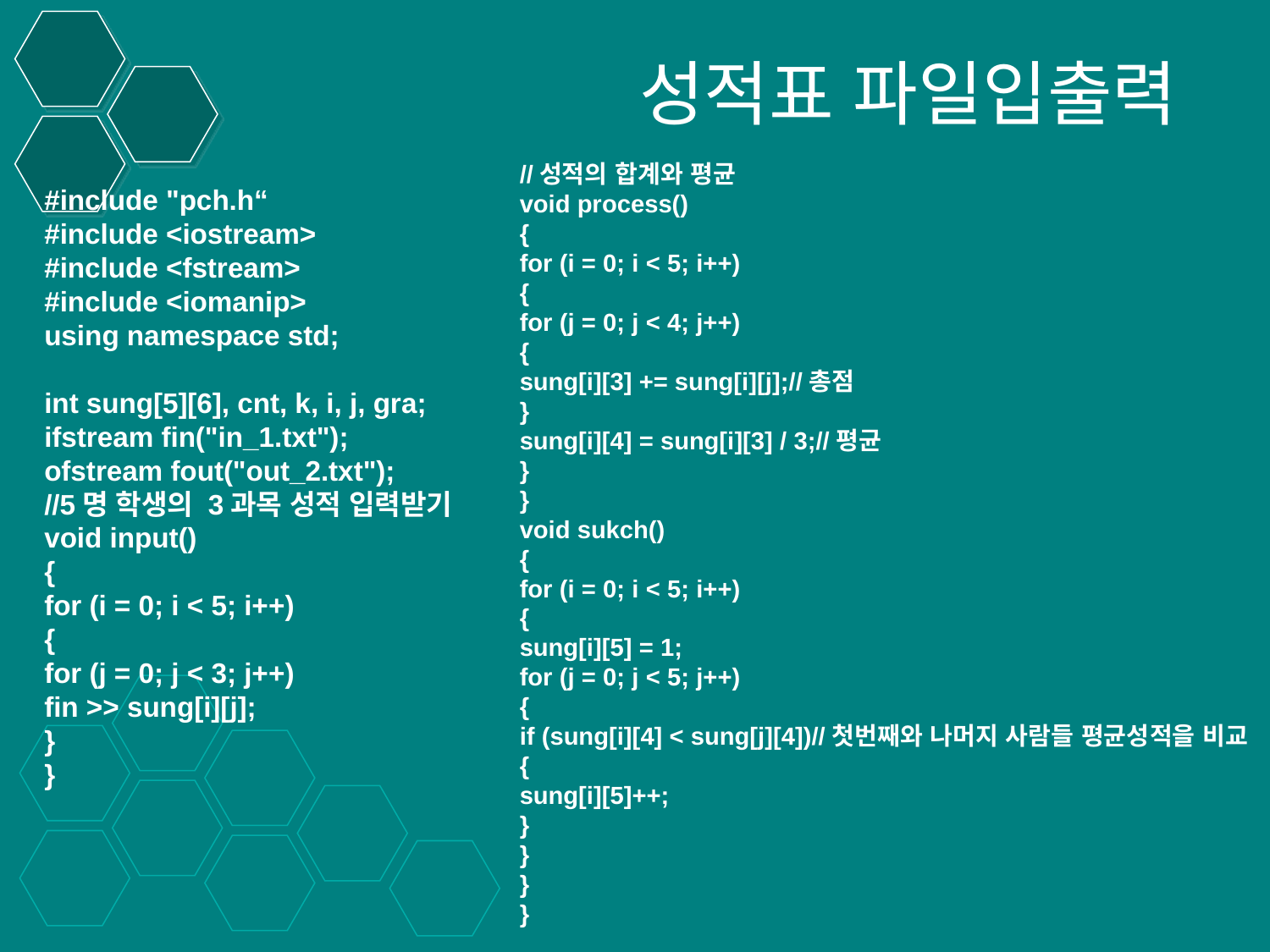

# 성적표 파일입출력
//성적의 합계와 평균
void process()
{
for (i = 0; i < 5; i++)
{
for (j = 0; j < 4; j++)
{
sung[i][3] += sung[i][j];//총점
}
sung[i][4] = sung[i][3] / 3;//평균
}
}
void sukch()
{
for (i = 0; i < 5; i++)
{
sung[i][5] = 1;
for (j = 0; j < 5; j++)
{
if (sung[i][4] < sung[j][4])//첫번째와 나머지 사람들 평균성적을 비교
{
sung[i][5]++;
}
}
}
}
#include "pch.h“
#include <iostream>
#include <fstream>
#include <iomanip>
using namespace std;

int sung[5][6], cnt, k, i, j, gra;
ifstream fin("in_1.txt");
ofstream fout("out_2.txt");
//5명 학생의 3과목 성적 입력받기
void input()
{
for (i = 0; i < 5; i++)
{
for (j = 0; j < 3; j++)
fin >> sung[i][j];
}
}